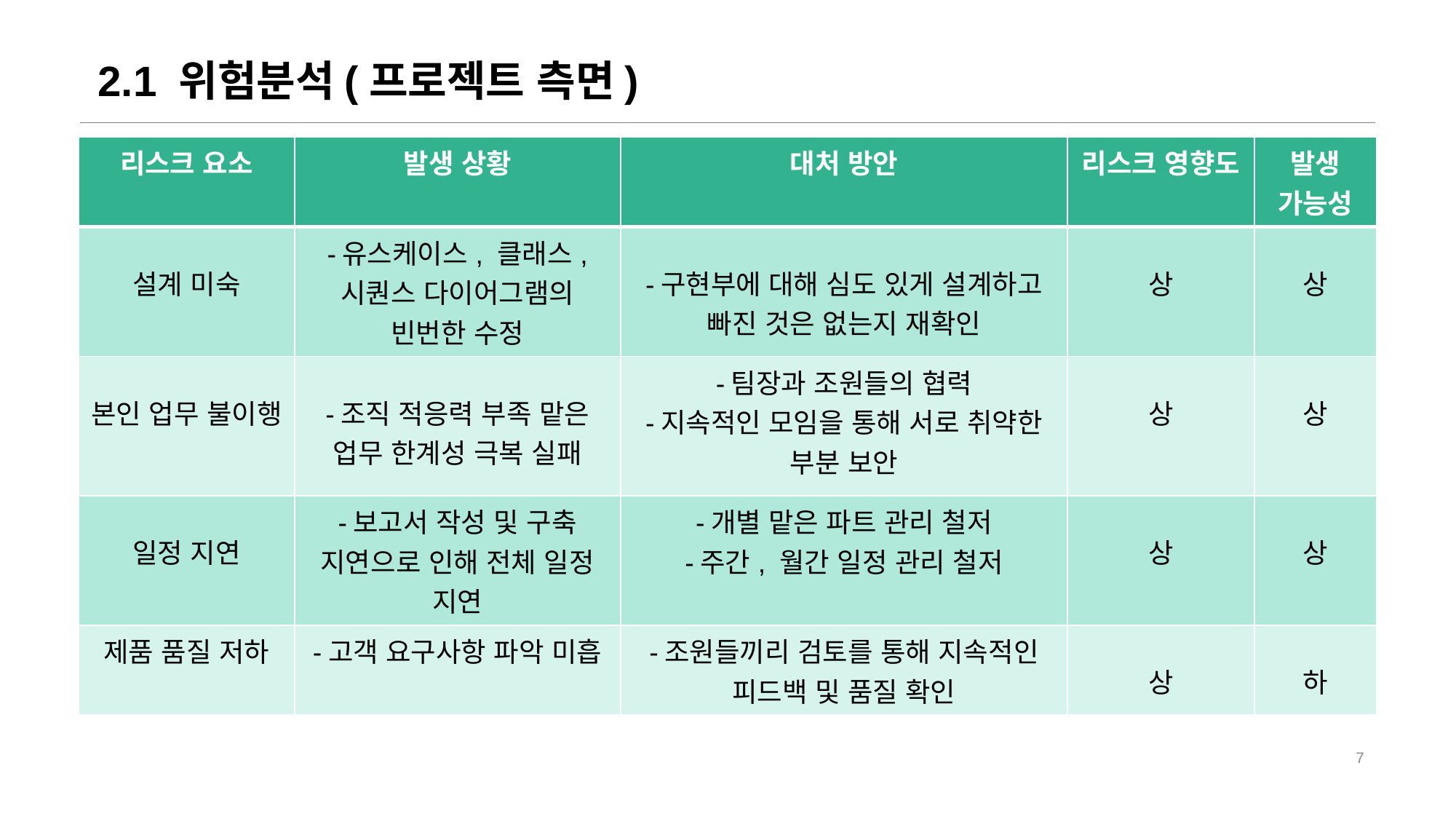

# 2.1 위험분석(프로젝트 측면)
| 리스크 요소 | 발생 상황 | 대처 방안 | 리스크 영향도 | 발생 가능성 |
| --- | --- | --- | --- | --- |
| 설계 미숙 | -유스케이스, 클래스, 시퀀스 다이어그램의 빈번한 수정 | -구현부에 대해 심도 있게 설계하고 빠진 것은 없는지 재확인 | 상 | 상 |
| 본인 업무 불이행 | -조직 적응력 부족 맡은 업무 한계성 극복 실패 | -팀장과 조원들의 협력 -지속적인 모임을 통해 서로 취약한 부분 보안 | 상 | 상 |
| 일정 지연 | -보고서 작성 및 구축 지연으로 인해 전체 일정 지연 | -개별 맡은 파트 관리 철저 -주간, 월간 일정 관리 철저 | 상 | 상 |
| 제품 품질 저하 | -고객 요구사항 파악 미흡 | -조원들끼리 검토를 통해 지속적인 피드백 및 품질 확인 | 상 | 하 |
7